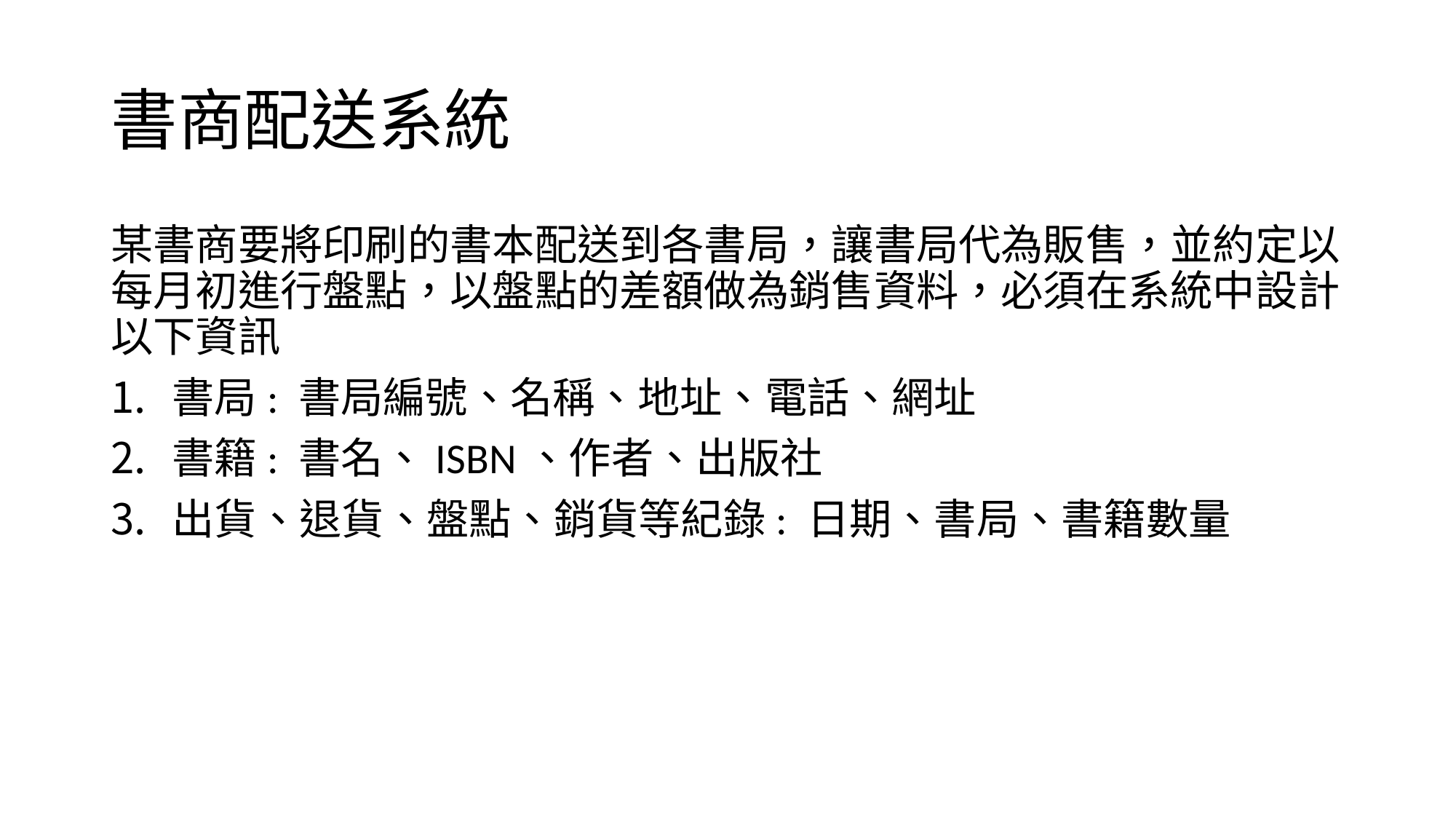

# 書商配送系統
某書商要將印刷的書本配送到各書局，讓書局代為販售，並約定以每月初進行盤點，以盤點的差額做為銷售資料，必須在系統中設計以下資訊
書局: 書局編號、名稱、地址、電話、網址
書籍: 書名、ISBN、作者、出版社
出貨、退貨、盤點、銷貨等紀錄: 日期、書局、書籍數量